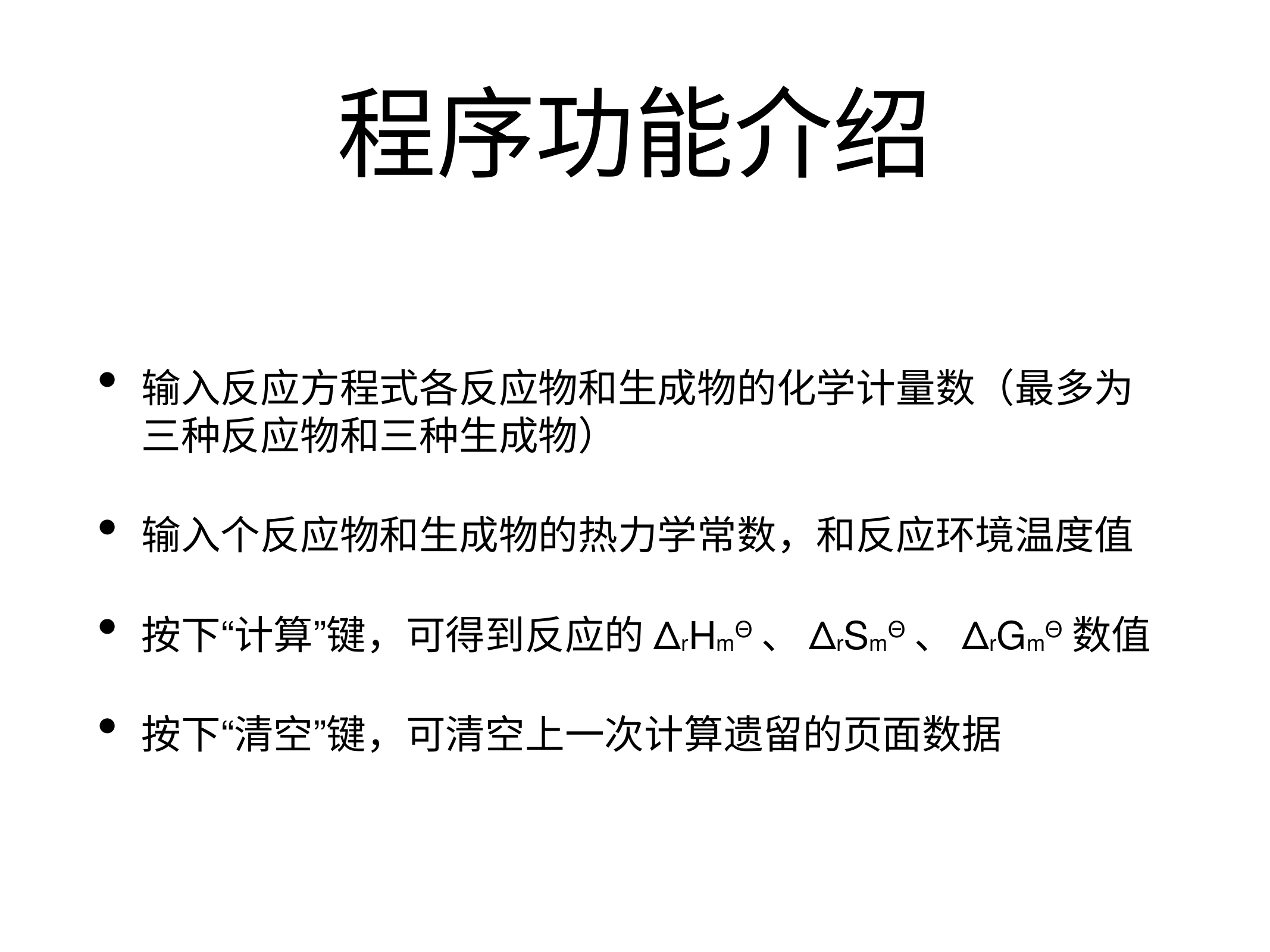

# 程序功能介绍
输入反应方程式各反应物和生成物的化学计量数（最多为三种反应物和三种生成物）
输入个反应物和生成物的热力学常数，和反应环境温度值
按下“计算”键，可得到反应的ΔrHmΘ、ΔrSmΘ、ΔrGmΘ数值
按下“清空”键，可清空上一次计算遗留的页面数据